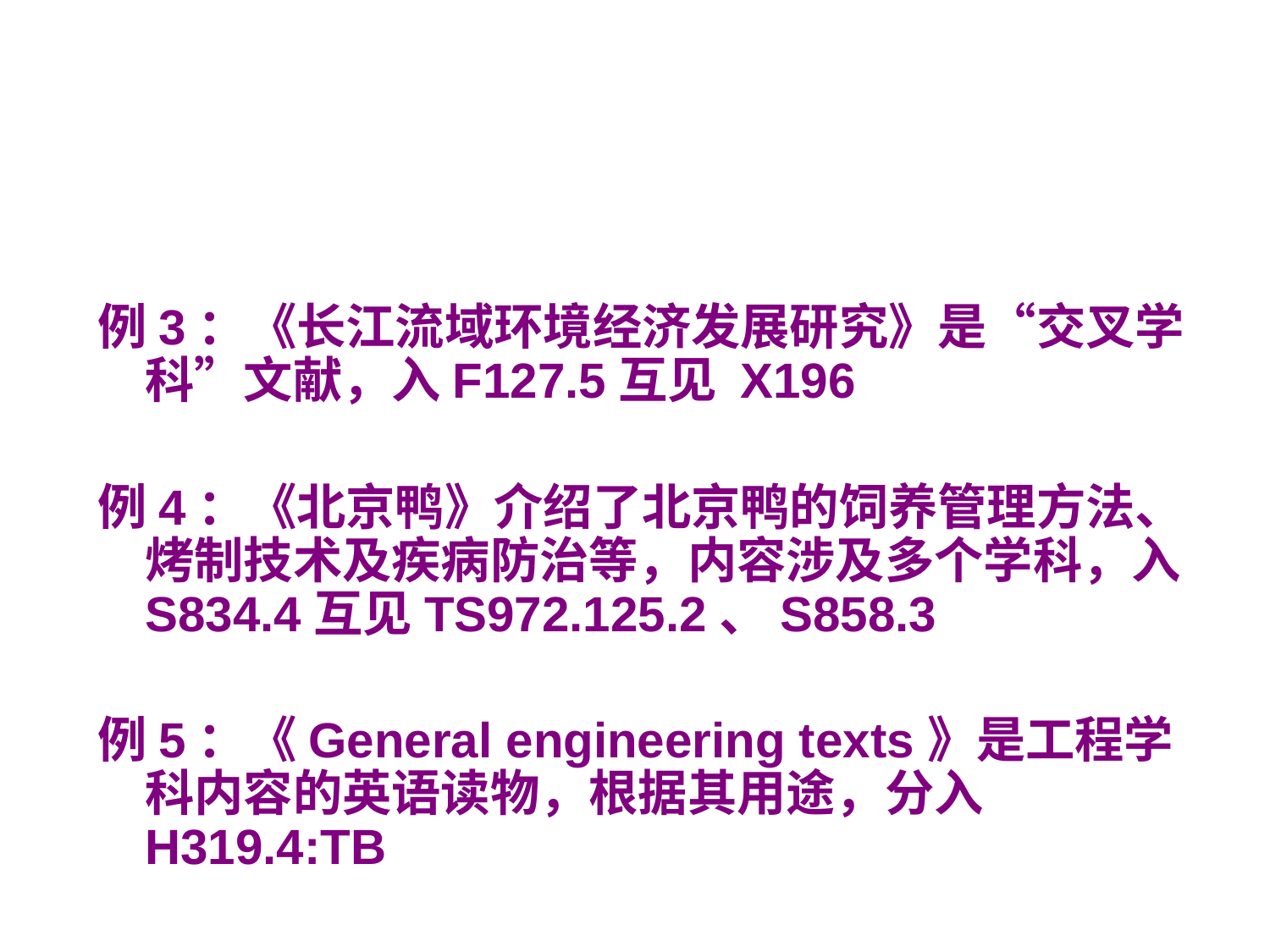

#
例3：《长江流域环境经济发展研究》是“交叉学科”文献，入F127.5互见 X196

例4：《北京鸭》介绍了北京鸭的饲养管理方法、烤制技术及疾病防治等，内容涉及多个学科，入S834.4互见TS972.125.2、S858.3

例5：《General engineering texts》是工程学科内容的英语读物，根据其用途，分入H319.4:TB